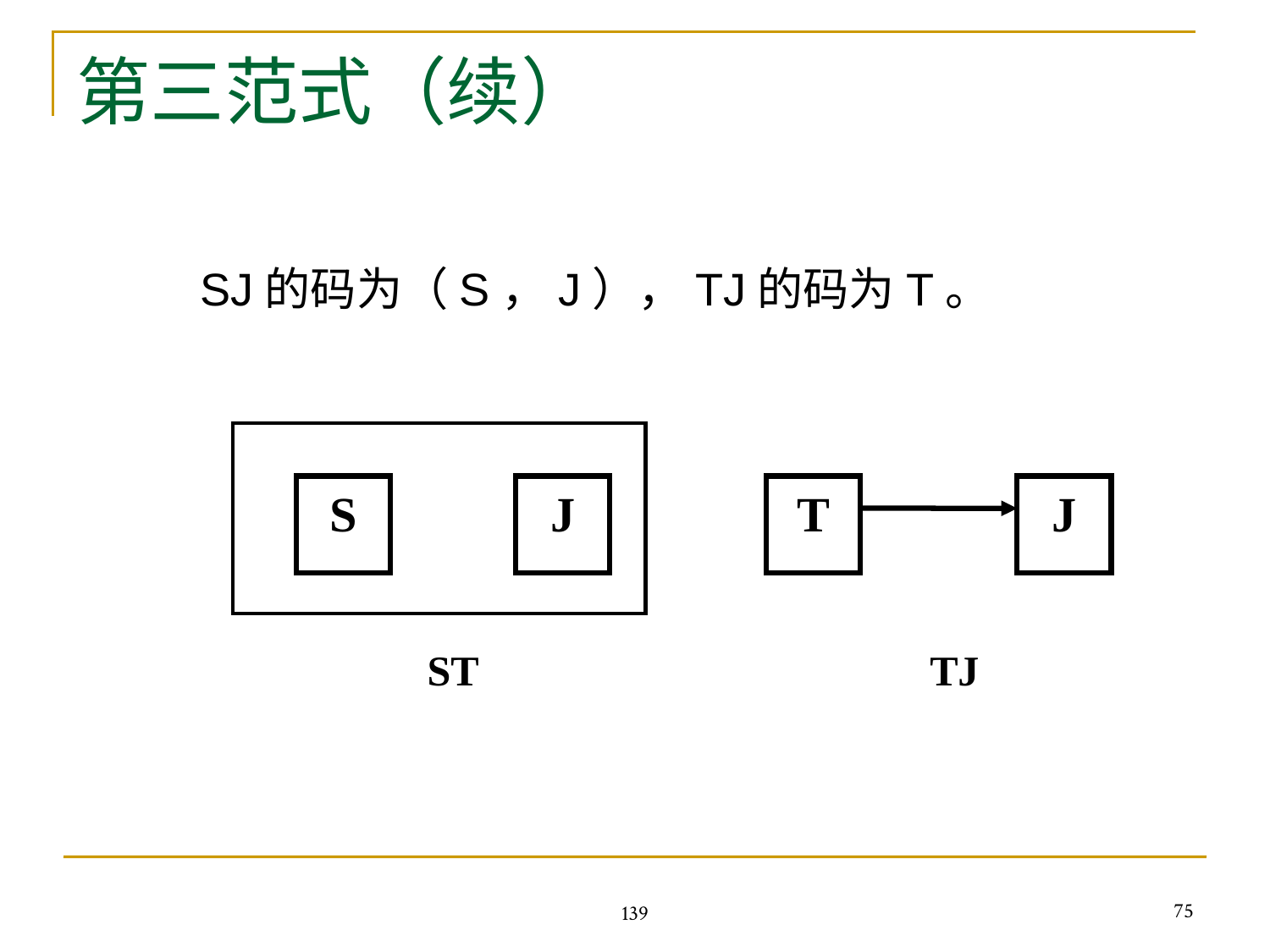

# 第三范式（续）
	 SJ的码为（S，J），TJ的码为T。

S
J
T
J

ST
TJ
75
139